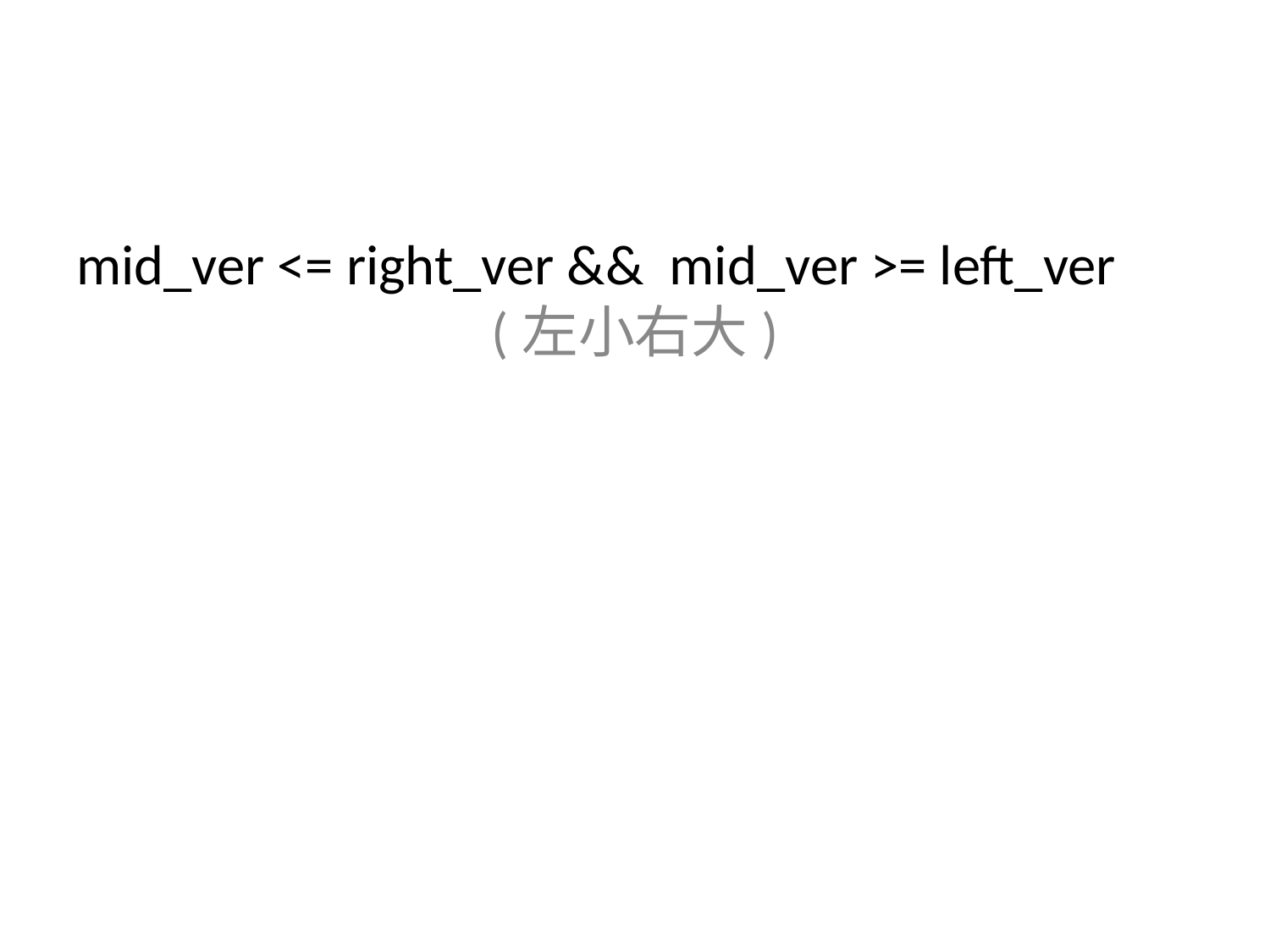

#
mid_ver <= right_ver &&  mid_ver >= left_ver
(左小右大)